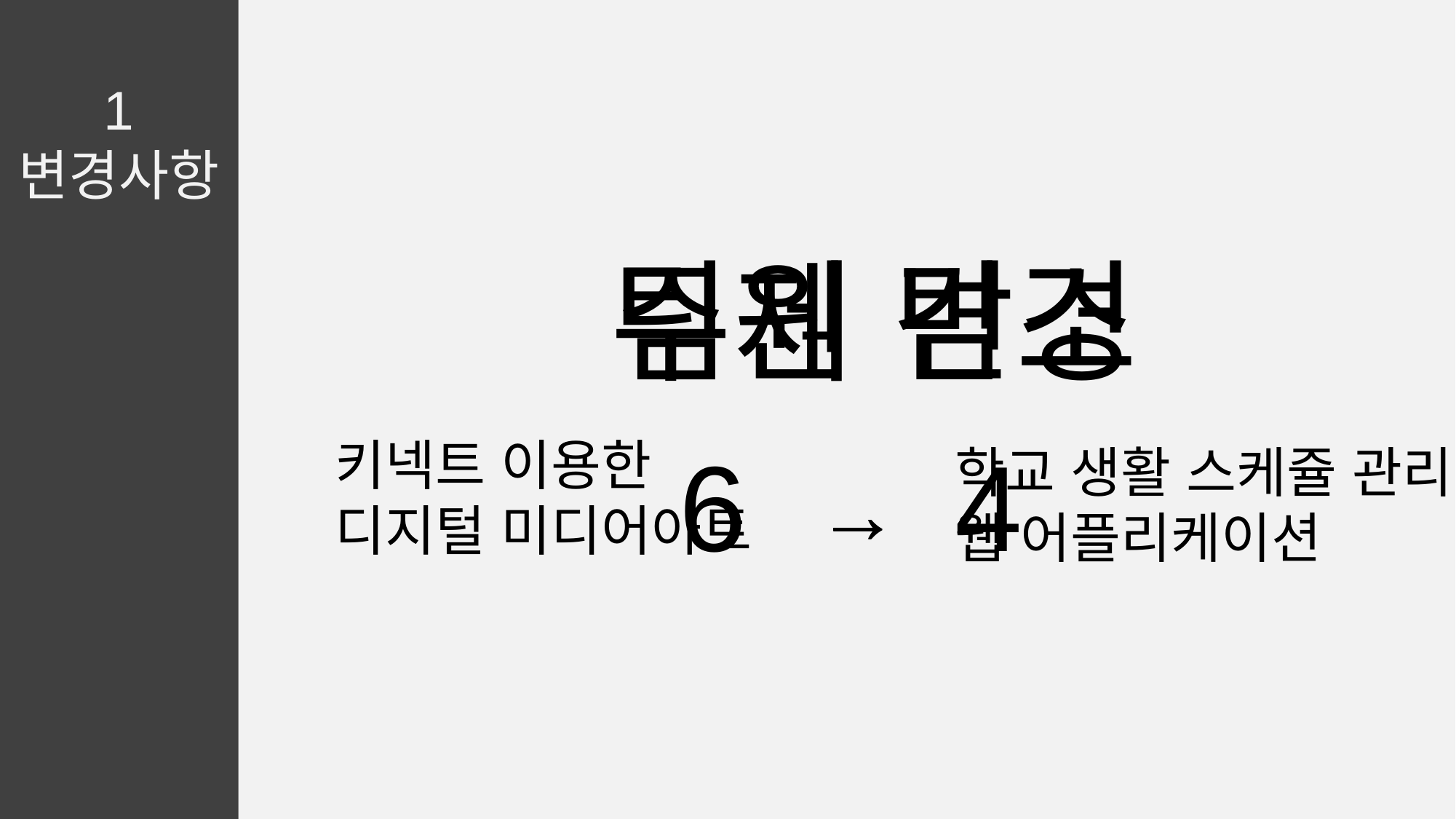

1
변경사항
팀원 감소
주제 변경
키넥트 이용한
디지털 미디어아트
4
6
학교 생활 스케쥴 관리 웹 어플리케이션
→
→